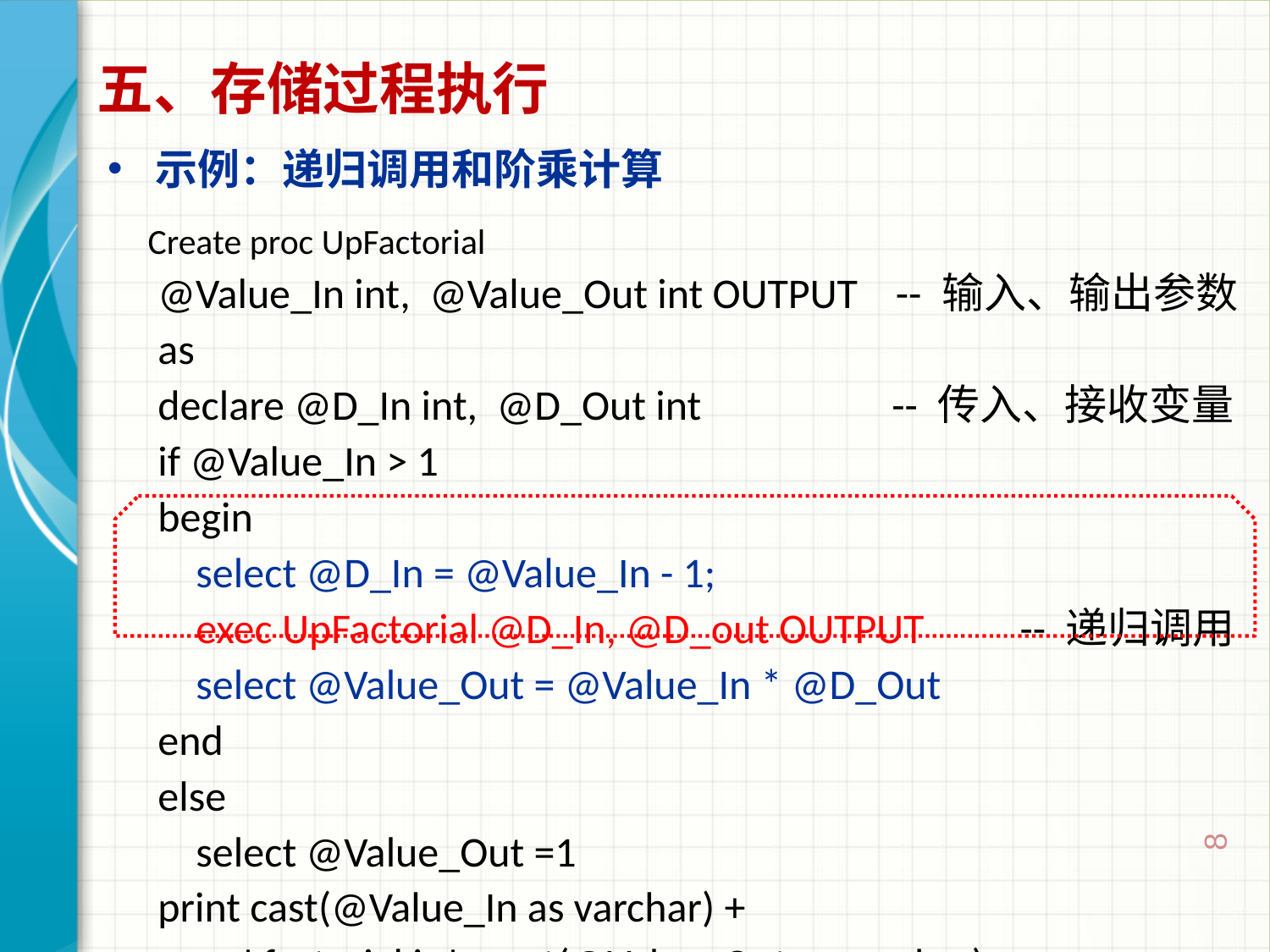

五、存储过程执行
示例：递归调用和阶乘计算
     Create proc UpFactorial
@Value_In int,  @Value_Out int OUTPUT    -- 输入、输出参数
as
declare @D_In int,  @D_Out int                    -- 传入、接收变量
if @Value_In > 1
begin
    select @D_In = @Value_In - 1;
    exec UpFactorial @D_In, @D_out OUTPUT          -- 递归调用
    select @Value_Out = @Value_In * @D_Out
end
else
    select @Value_Out =1
print cast(@Value_In as varchar) +
         ' factorial is '+ cast(@Value_Out as varchar);
Return

8